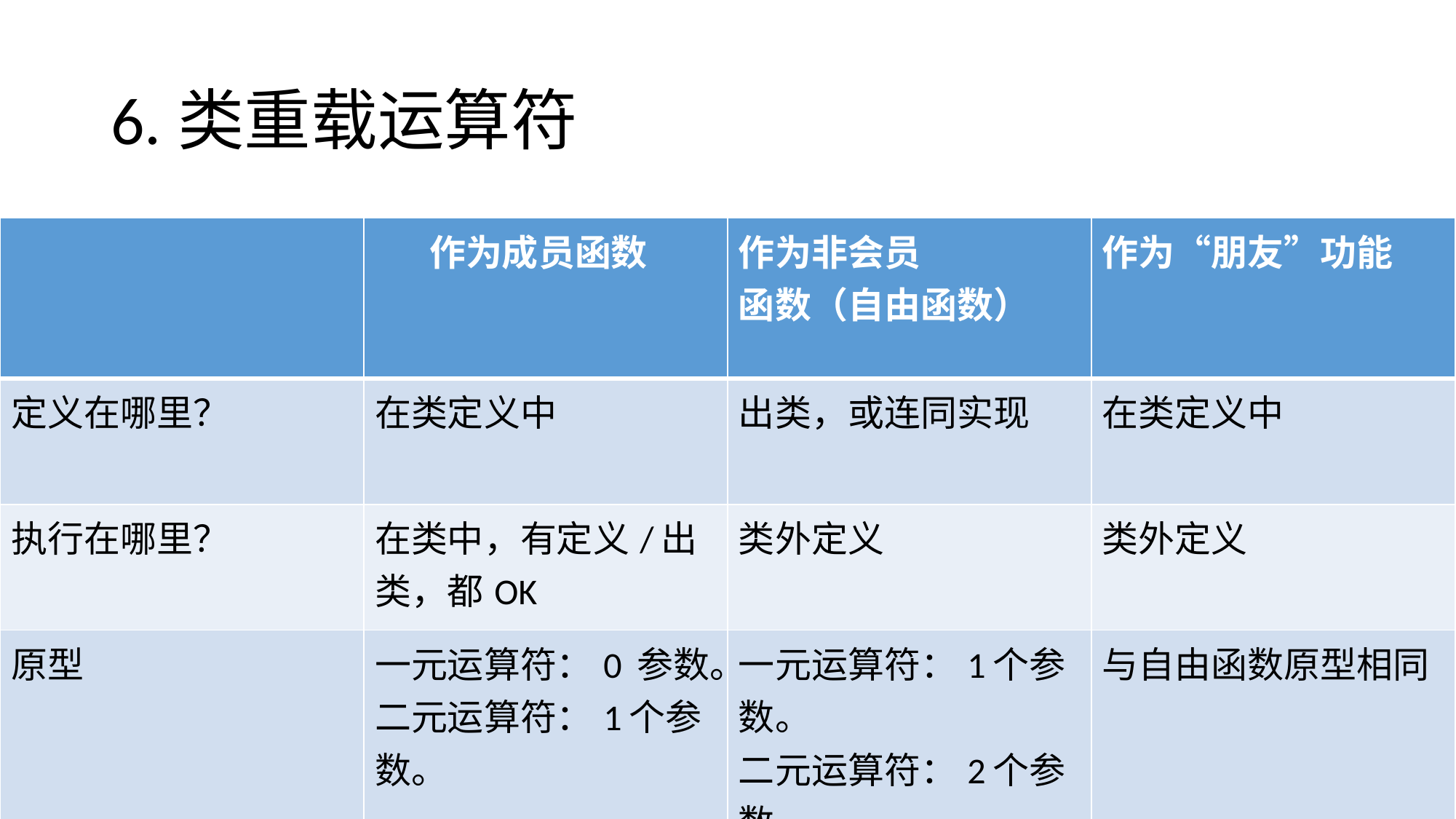

# 6.类重载运算符
|  | 作为成员函数 | 作为非会员 函数（自由函数） | 作为“朋友”功能 |
| --- | --- | --- | --- |
| 定义在哪里？ | 在类定义中 | 出类，或连同实现 | 在类定义中 |
| 执行在哪里？ | 在类中，有定义/出类，都OK | 类外定义 | 类外定义 |
| 原型 | 一元运算符：0 参数。 二元运算符：1个参数。 | 一元运算符：1个参数。 二元运算符：2个参数。 | 与自由函数原型相同 |